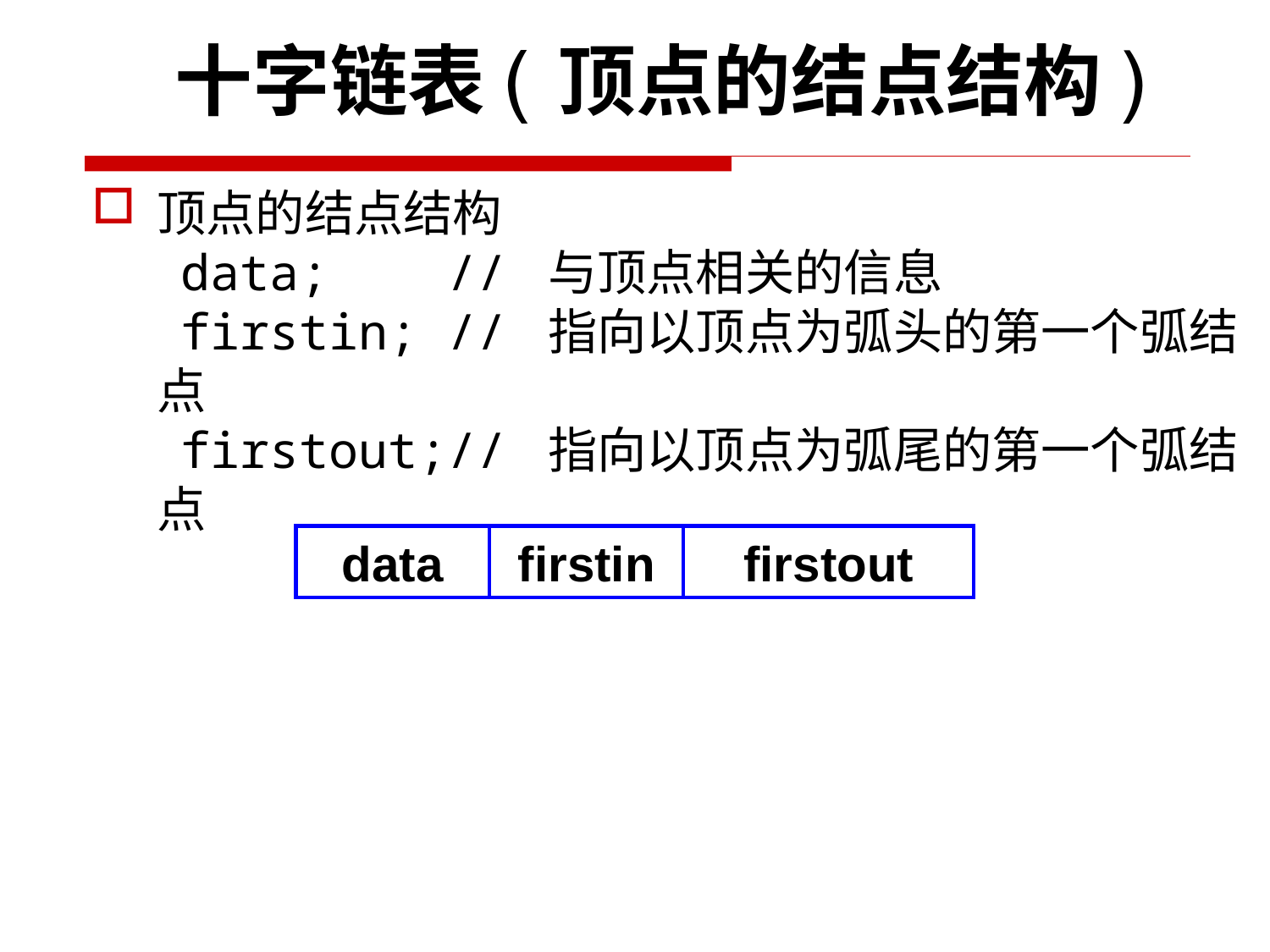

十字链表(顶点的结点结构)
顶点的结点结构
   data;    // 与顶点相关的信息
   firstin; // 指向以顶点为弧头的第一个弧结点
   firstout;// 指向以顶点为弧尾的第一个弧结点
data
firstin
firstout